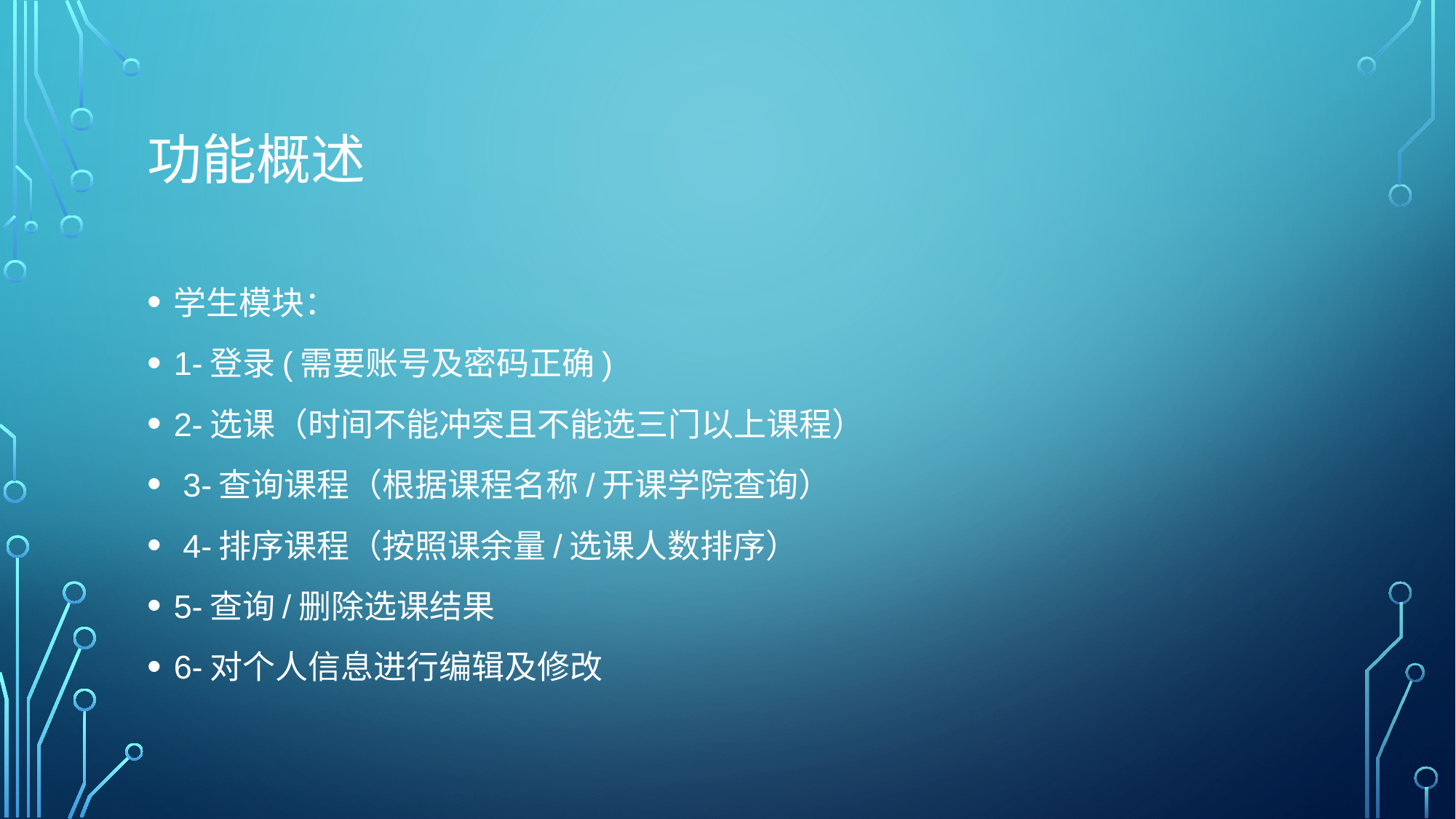

# 功能概述
学生模块：
1-登录(需要账号及密码正确)
2-选课（时间不能冲突且不能选三门以上课程）
 3-查询课程（根据课程名称/开课学院查询）
 4-排序课程（按照课余量/选课人数排序）
5-查询/删除选课结果
6-对个人信息进行编辑及修改